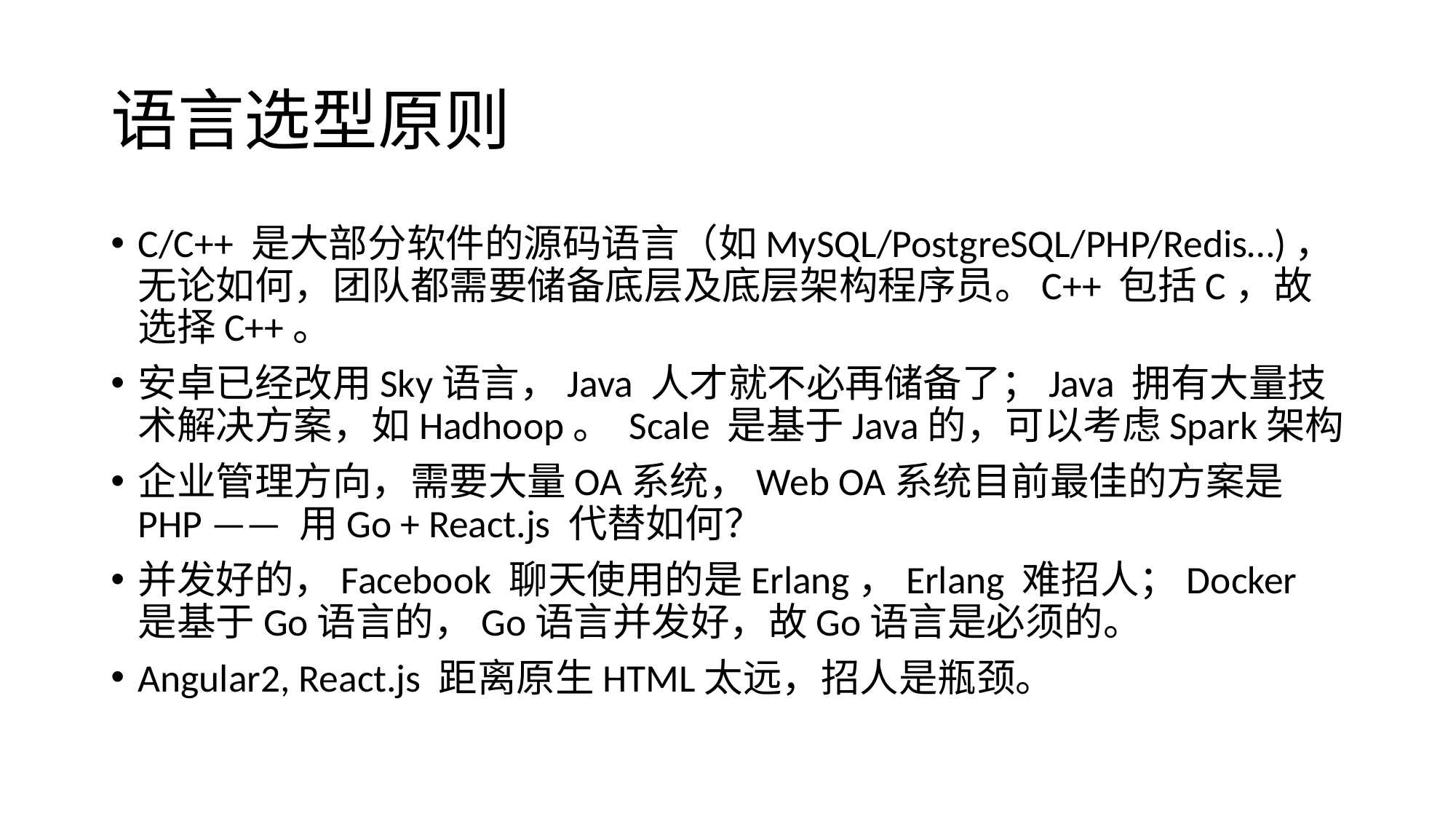

# 语言选型原则
C/C++ 是大部分软件的源码语言（如MySQL/PostgreSQL/PHP/Redis…)，无论如何，团队都需要储备底层及底层架构程序员。C++ 包括C，故选择C++。
安卓已经改用Sky语言，Java 人才就不必再储备了；Java 拥有大量技术解决方案，如Hadhoop。 Scale 是基于Java的，可以考虑Spark架构
企业管理方向，需要大量OA系统，Web OA系统目前最佳的方案是PHP —— 用Go + React.js 代替如何？
并发好的，Facebook 聊天使用的是Erlang，Erlang 难招人；Docker 是基于Go语言的，Go语言并发好，故Go语言是必须的。
Angular2, React.js 距离原生HTML太远，招人是瓶颈。